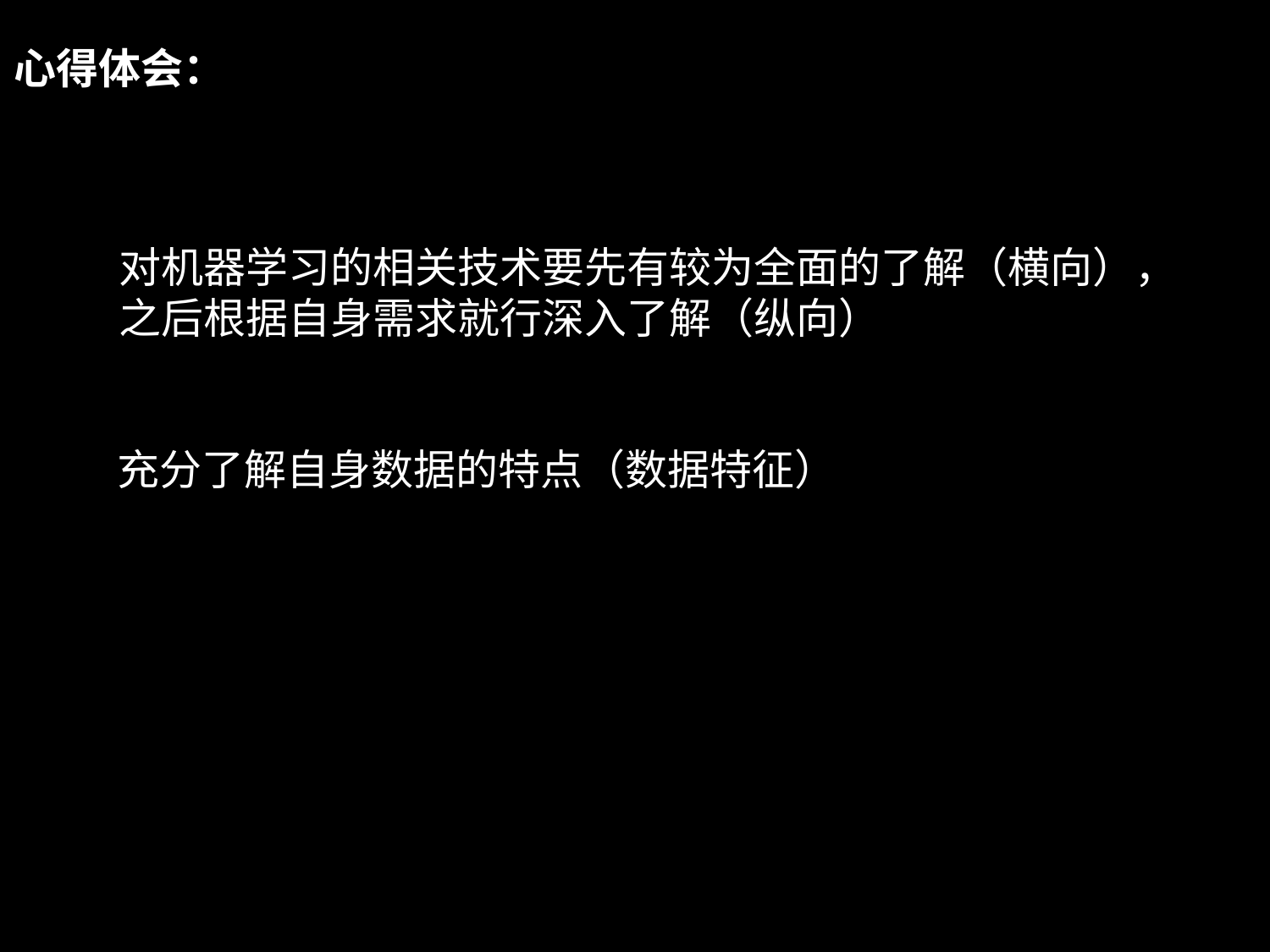

心得体会：
对机器学习的相关技术要先有较为全面的了解（横向），
之后根据自身需求就行深入了解（纵向）
充分了解自身数据的特点（数据特征）